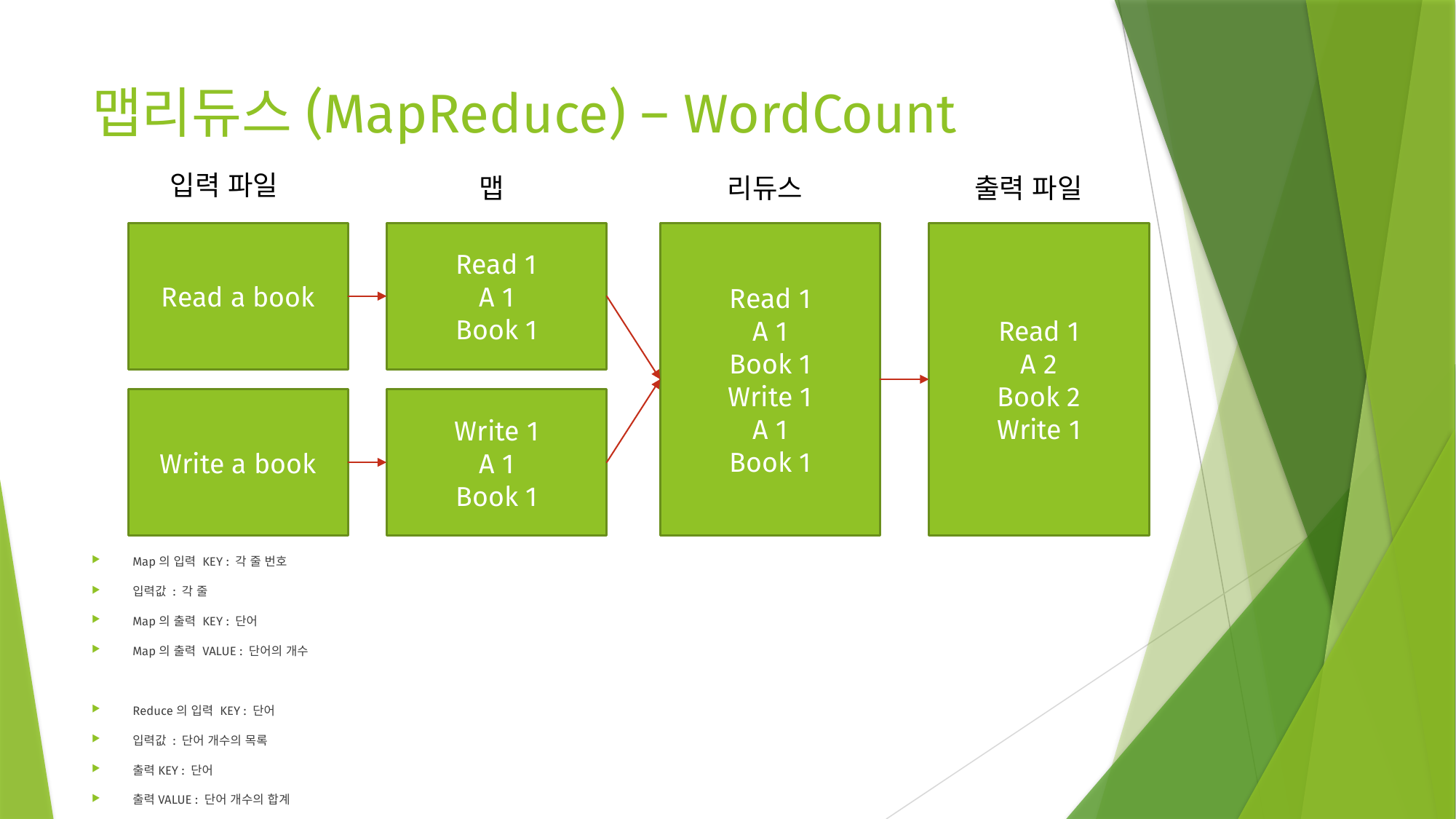

# 맵리듀스(MapReduce) – WordCount

입력 파일

맵
리듀스
출력 파일
Read 1
A 1
Book 1
Write 1
A 1
Book 1
Read 1
A 2
Book 2
Write 1
Read a book
Read 1
A 1
Book 1
Write a book
Write 1
A 1
Book 1
Map의 입력 KEY : 각 줄 번호
입력값 : 각 줄
Map의 출력 KEY : 단어
Map의 출력 VALUE : 단어의 개수

Reduce의 입력 KEY : 단어
입력값 : 단어 개수의 목록
출력KEY : 단어
출력VALUE : 단어 개수의 합계